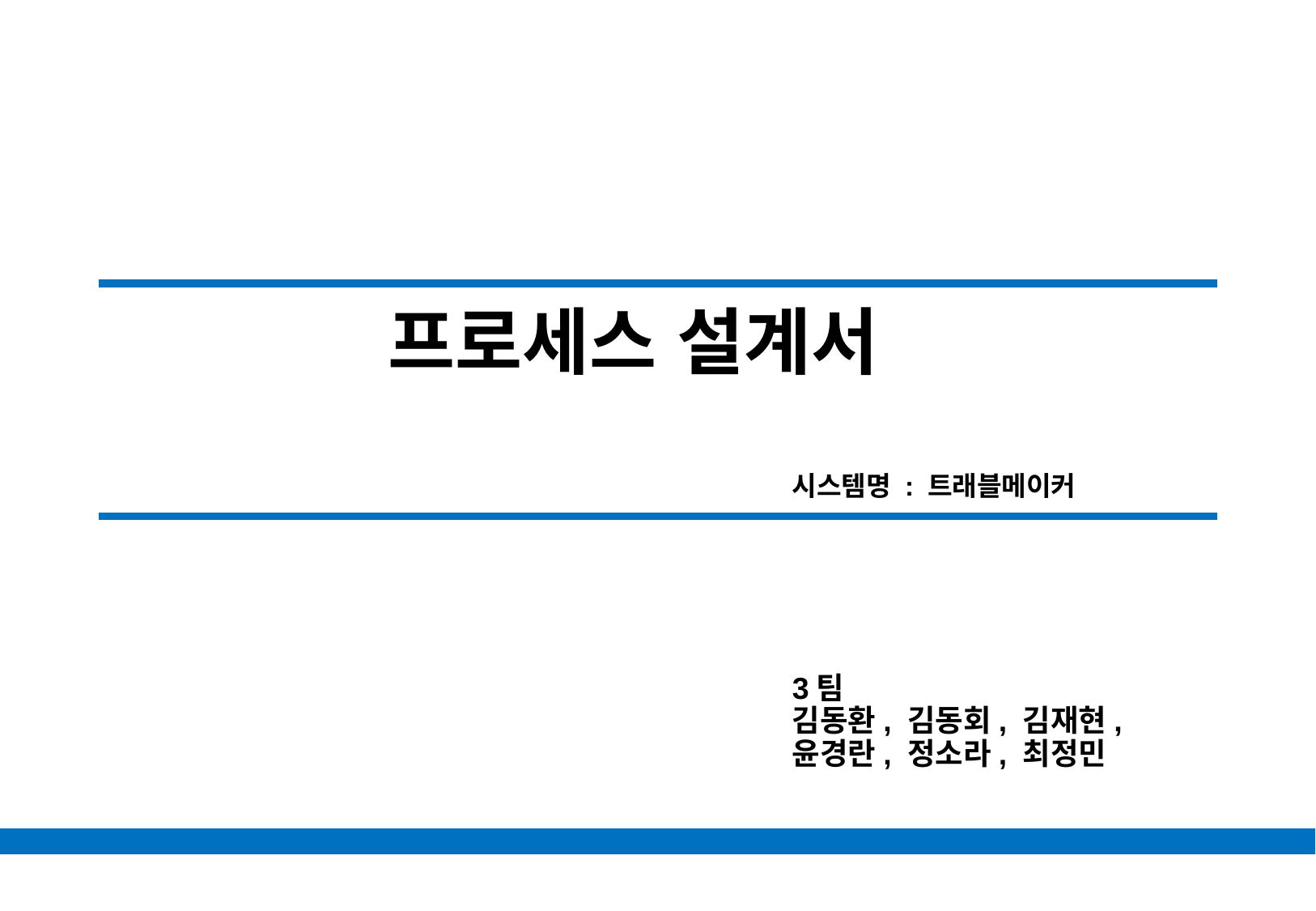

# 프로세스 설계서
시스템명 : 트래블메이커
3팀
김동환, 김동회, 김재현,
윤경란, 정소라, 최정민